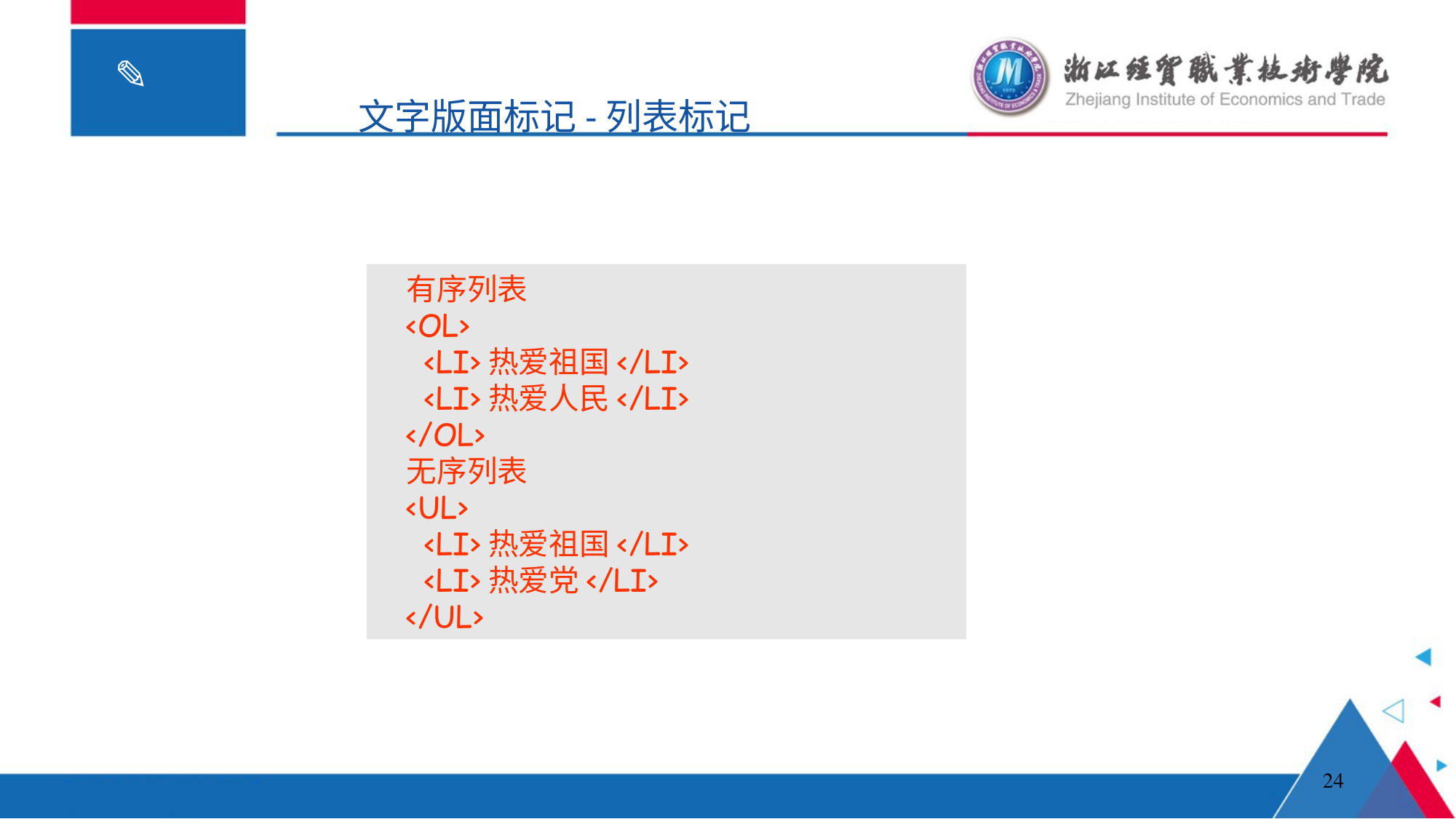

# 文字版面标记-列表标记
有序列表
<OL>
  <LI>热爱祖国</LI>
  <LI>热爱人民</LI>
</OL>
无序列表
<UL>
  <LI>热爱祖国</LI>
  <LI>热爱党</LI>
</UL>
24